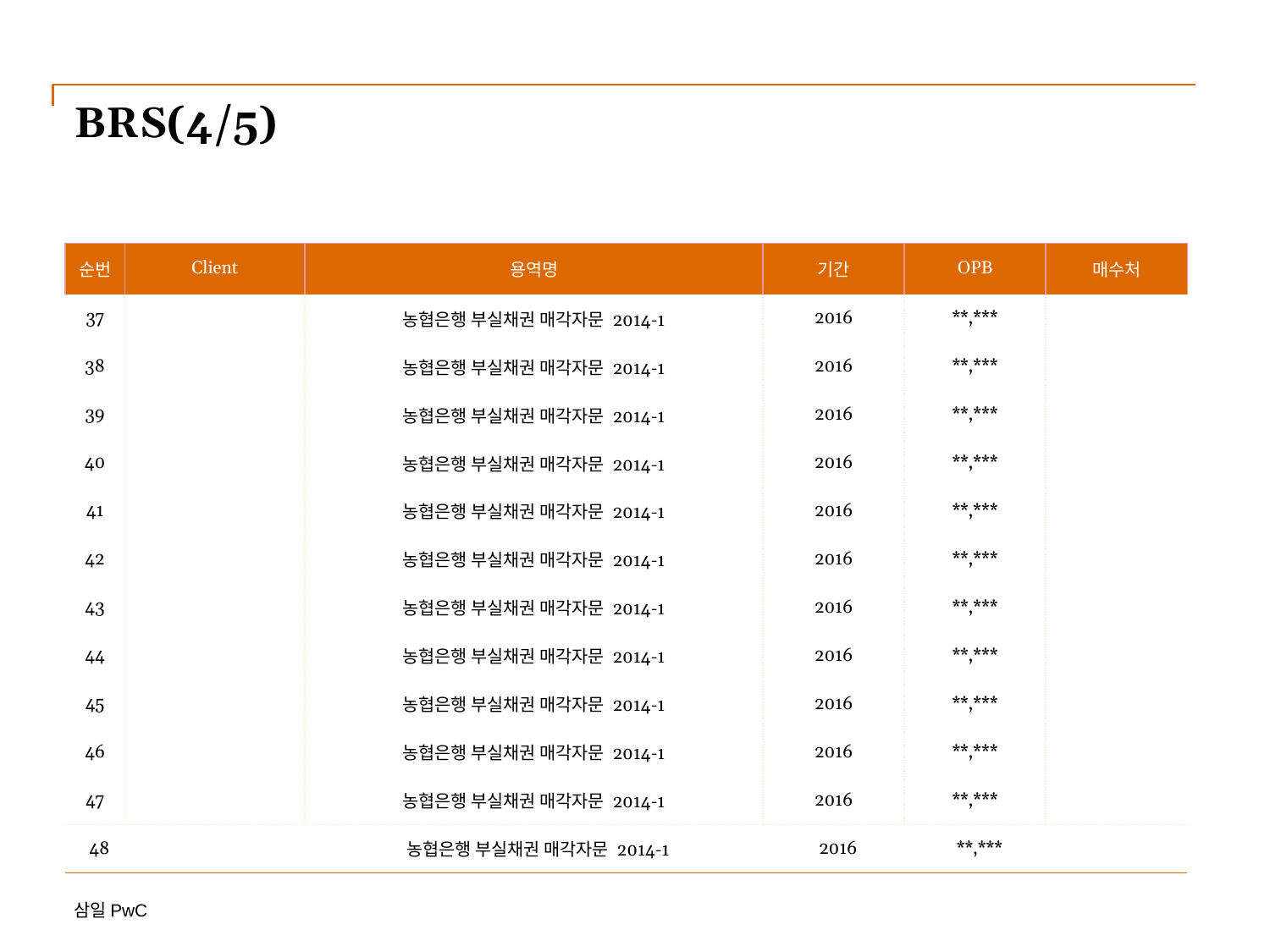

# BRS(4/5)

| 순번 | Client | 용역명 | 기간 | OPB | 매수처 |
| --- | --- | --- | --- | --- | --- |
| 37 |  | 농협은행 부실채권 매각자문 2014-1 | 2016 | \*\*,\*\*\* |  |
| 38 |  | 농협은행 부실채권 매각자문 2014-1 | 2016 | \*\*,\*\*\* |  |
| 39 |  | 농협은행 부실채권 매각자문 2014-1 | 2016 | \*\*,\*\*\* |  |
| 40 |  | 농협은행 부실채권 매각자문 2014-1 | 2016 | \*\*,\*\*\* |  |
| 41 |  | 농협은행 부실채권 매각자문 2014-1 | 2016 | \*\*,\*\*\* |  |
| 42 |  | 농협은행 부실채권 매각자문 2014-1 | 2016 | \*\*,\*\*\* |  |
| 43 |  | 농협은행 부실채권 매각자문 2014-1 | 2016 | \*\*,\*\*\* |  |
| 44 |  | 농협은행 부실채권 매각자문 2014-1 | 2016 | \*\*,\*\*\* |  |
| 45 |  | 농협은행 부실채권 매각자문 2014-1 | 2016 | \*\*,\*\*\* |  |
| 46 |  | 농협은행 부실채권 매각자문 2014-1 | 2016 | \*\*,\*\*\* |  |
| 47 |  | 농협은행 부실채권 매각자문 2014-1 | 2016 | \*\*,\*\*\* |  |
| 48 |  | 농협은행 부실채권 매각자문 2014-1 | 2016 | \*\*,\*\*\* |  |